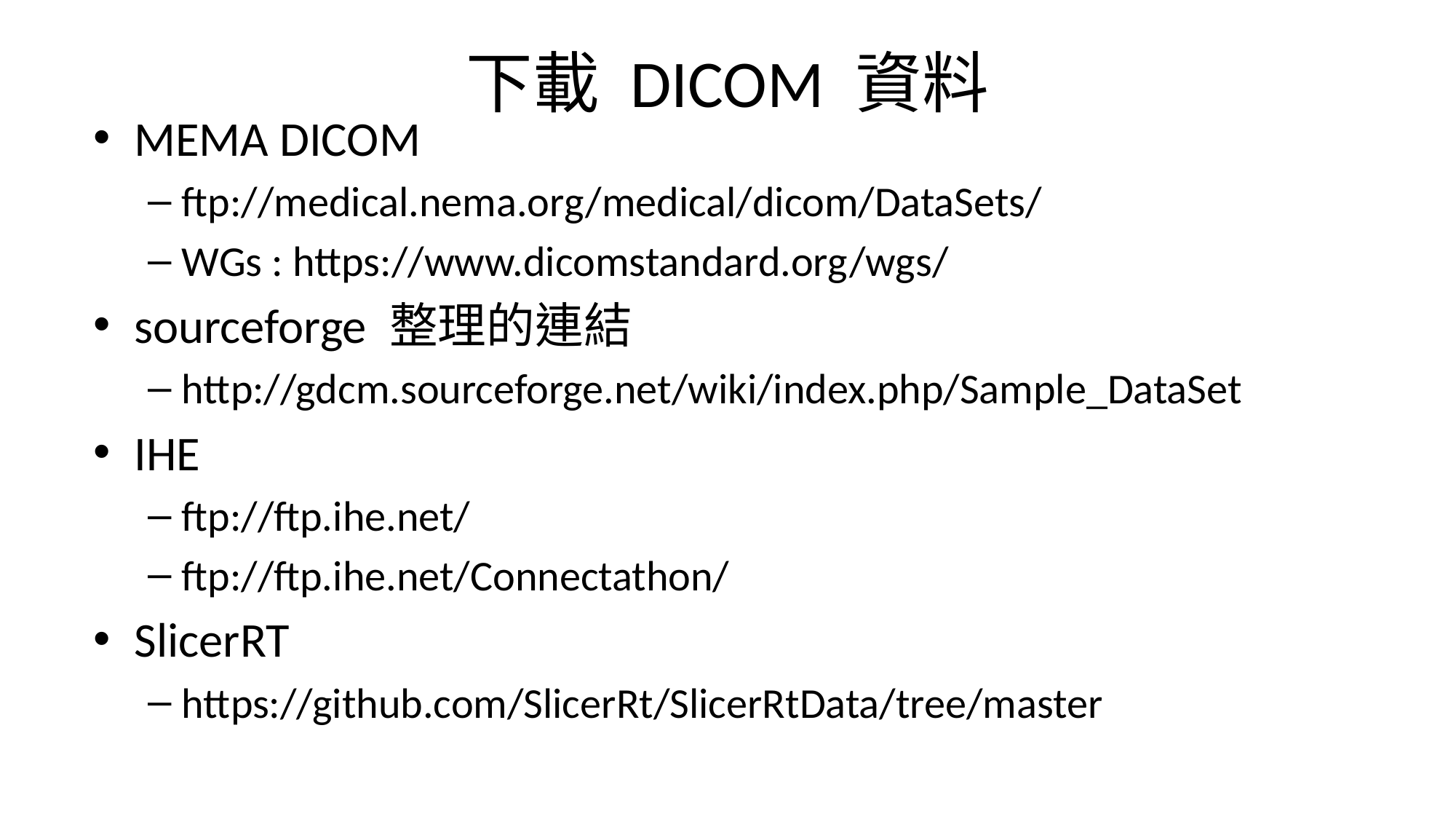

# 下載 DICOM 資料
MEMA DICOM
ftp://medical.nema.org/medical/dicom/DataSets/
WGs : https://www.dicomstandard.org/wgs/
sourceforge 整理的連結
http://gdcm.sourceforge.net/wiki/index.php/Sample_DataSet
IHE
ftp://ftp.ihe.net/
ftp://ftp.ihe.net/Connectathon/
SlicerRT
https://github.com/SlicerRt/SlicerRtData/tree/master